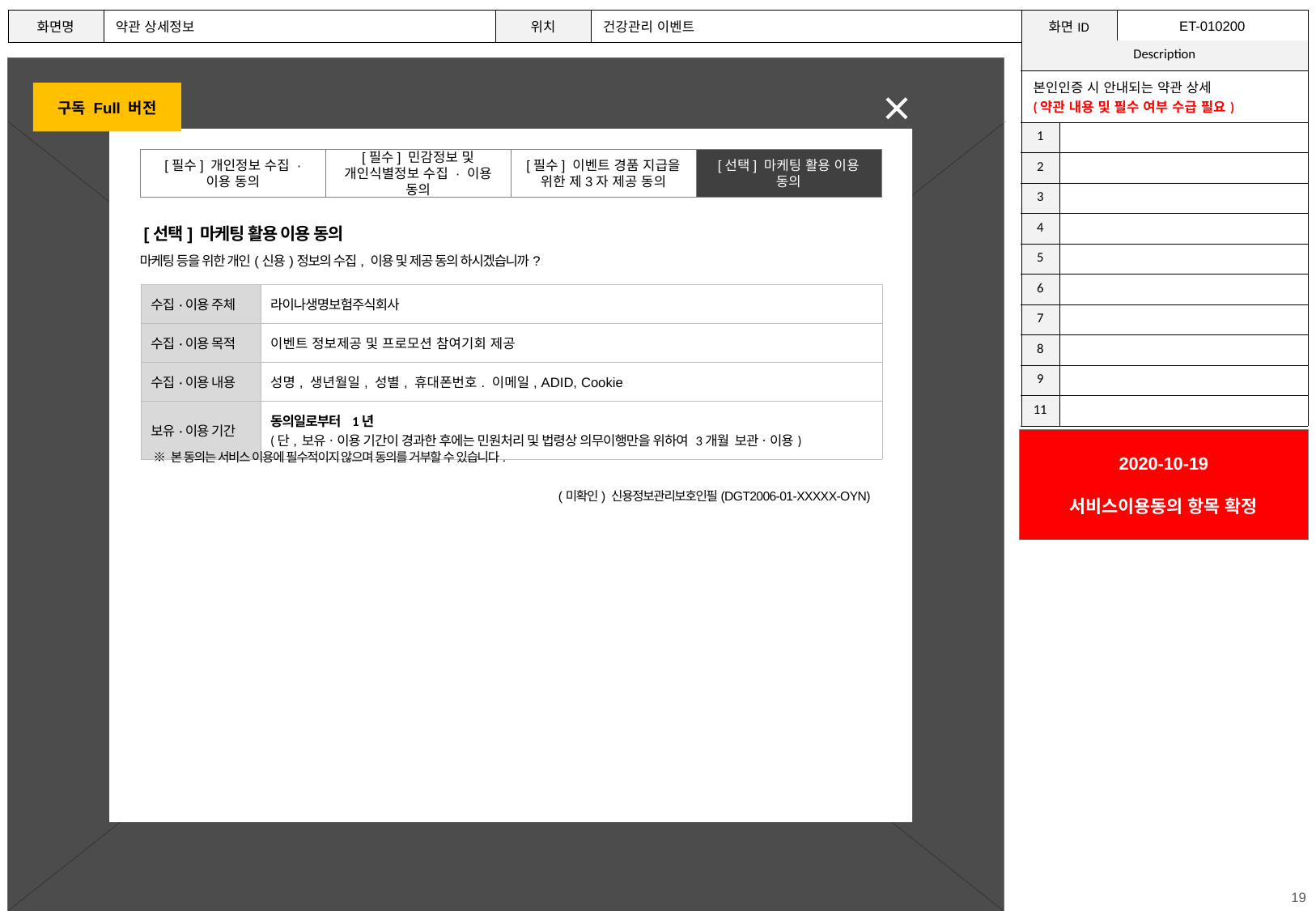

| 화면명 | 약관 상세정보 | 위치 | 건강관리 이벤트 | 화면ID | ET-010200 |
| --- | --- | --- | --- | --- | --- |
| Description |  |
| --- | --- |
| 본인인증 시 안내되는 약관 상세 (약관 내용 및 필수 여부 수급 필요) |  |
| 1 |  |
| 2 |  |
| 3 |  |
| 4 |  |
| 5 |  |
| 6 |  |
| 7 |  |
| 8 |  |
| 9 |  |
| 11 |  |

구독 Full 버전

[필수] 개인정보 수집 · 이용 동의
[필수] 민감정보 및 개인식별정보 수집 · 이용 동의
[필수] 이벤트 경품 지급을 위한 제3자 제공 동의
[선택] 마케팅 활용 이용 동의
[선택] 마케팅 활용 이용 동의
마케팅 등을 위한 개인(신용)정보의 수집, 이용 및 제공 동의 하시겠습니까?
| 수집·이용 주체 | 라이나생명보험주식회사 |
| --- | --- |
| 수집·이용 목적 | 이벤트 정보제공 및 프로모션 참여기회 제공 |
| 수집·이용 내용 | 성명, 생년월일, 성별, 휴대폰번호. 이메일, ADID, Cookie |
| 보유·이용 기간 | 동의일로부터 1년 (단, 보유ㆍ이용 기간이 경과한 후에는 민원처리 및 법령상 의무이행만을 위하여 3개월 보관ㆍ이용) |
2020-10-19

서비스이용동의 항목 확정
※ 본 동의는 서비스 이용에 필수적이지 않으며 동의를 거부할 수 있습니다.
(미확인) 신용정보관리보호인필(DGT2006-01-XXXXX-OYN)